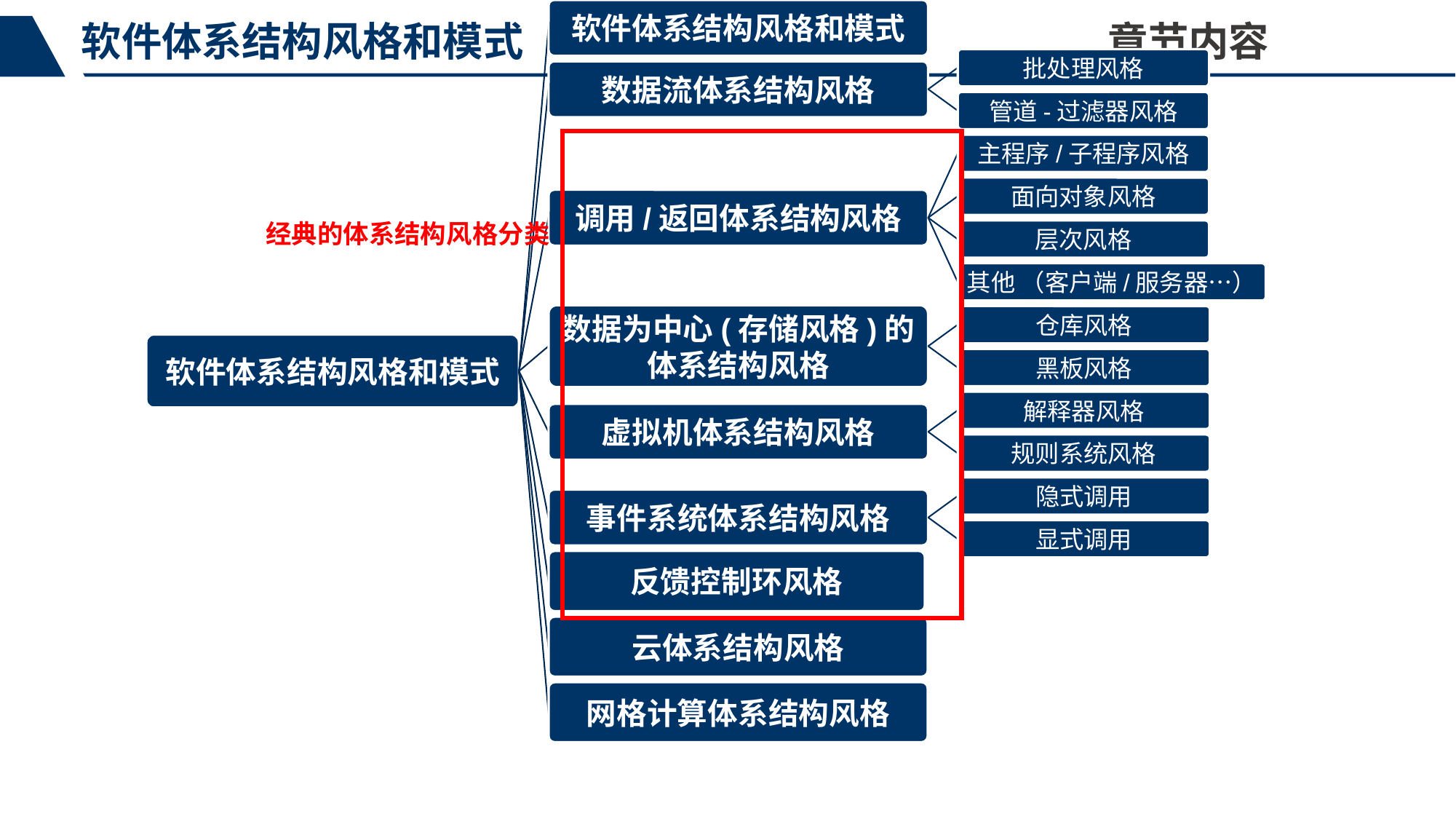

章节内容

软件体系结构风格和模式
软件体系结构风格和模式

软件体系结构风格和模式

数据流体系结构风格

批处理风格

管道-过滤器风格

调用/返回体系结构风格

主程序/子程序风格

面向对象风格

层次风格

其他 （客户端/服务器…）

数据为中心(存储风格)的体系结构风格

仓库风格

黑板风格

虚拟机体系结构风格

解释器风格

规则系统风格

事件系统体系结构风格

隐式调用

显式调用

反馈控制环风格

云体系结构风格

网格计算体系结构风格

经典的体系结构风格分类